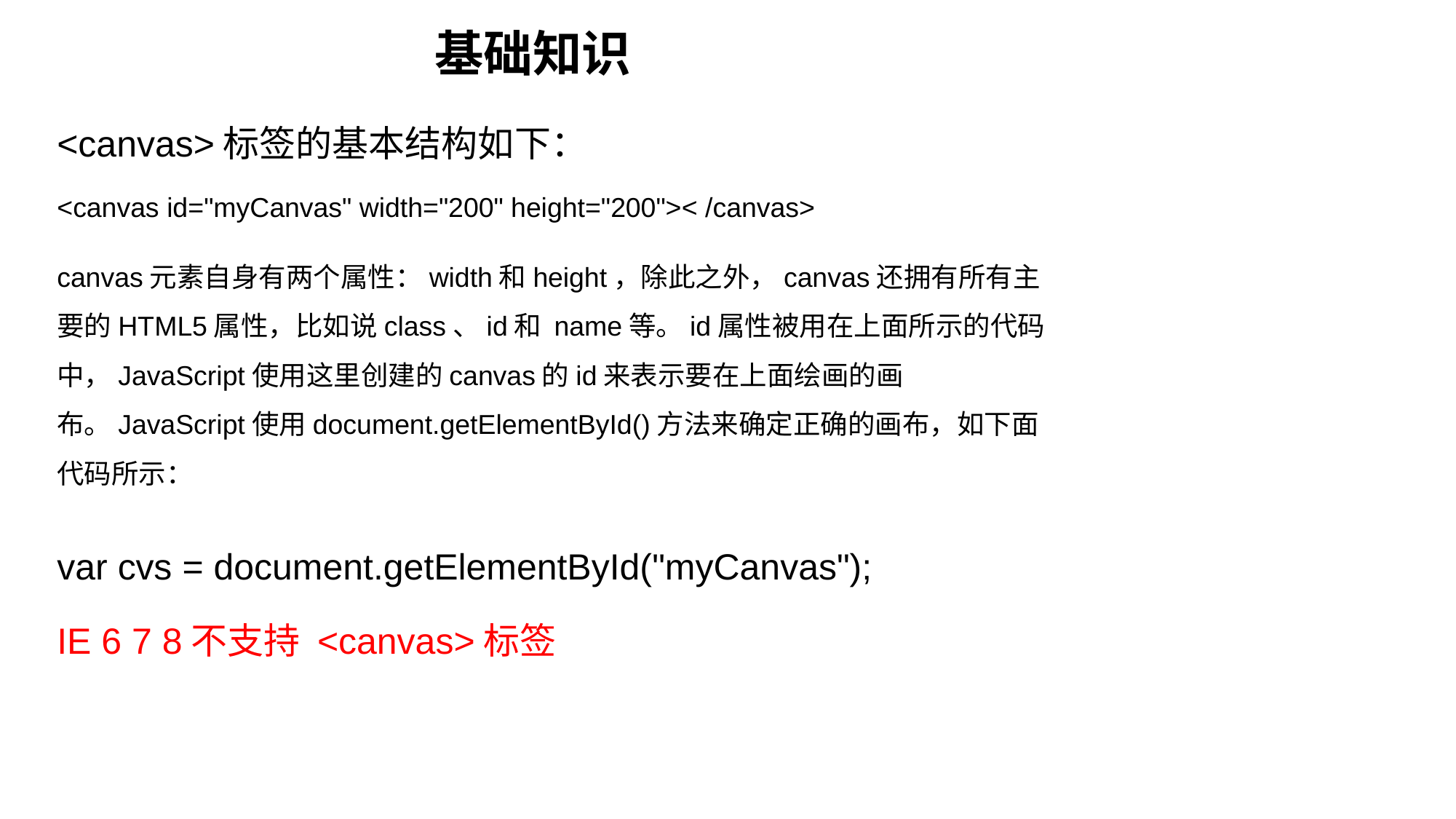

# 基础知识
<canvas>标签的基本结构如下：
<canvas id="myCanvas" width="200" height="200">< /canvas>
canvas元素自身有两个属性：width和height，除此之外，canvas还拥有所有主要的HTML5属性，比如说class、id和 name等。id属性被用在上面所示的代码中，JavaScript使用这里创建的canvas的id来表示要在上面绘画的画布。JavaScript使用document.getElementById()方法来确定正确的画布，如下面代码所示：
var cvs = document.getElementById("myCanvas");
IE 6 7 8不支持 <canvas>标签